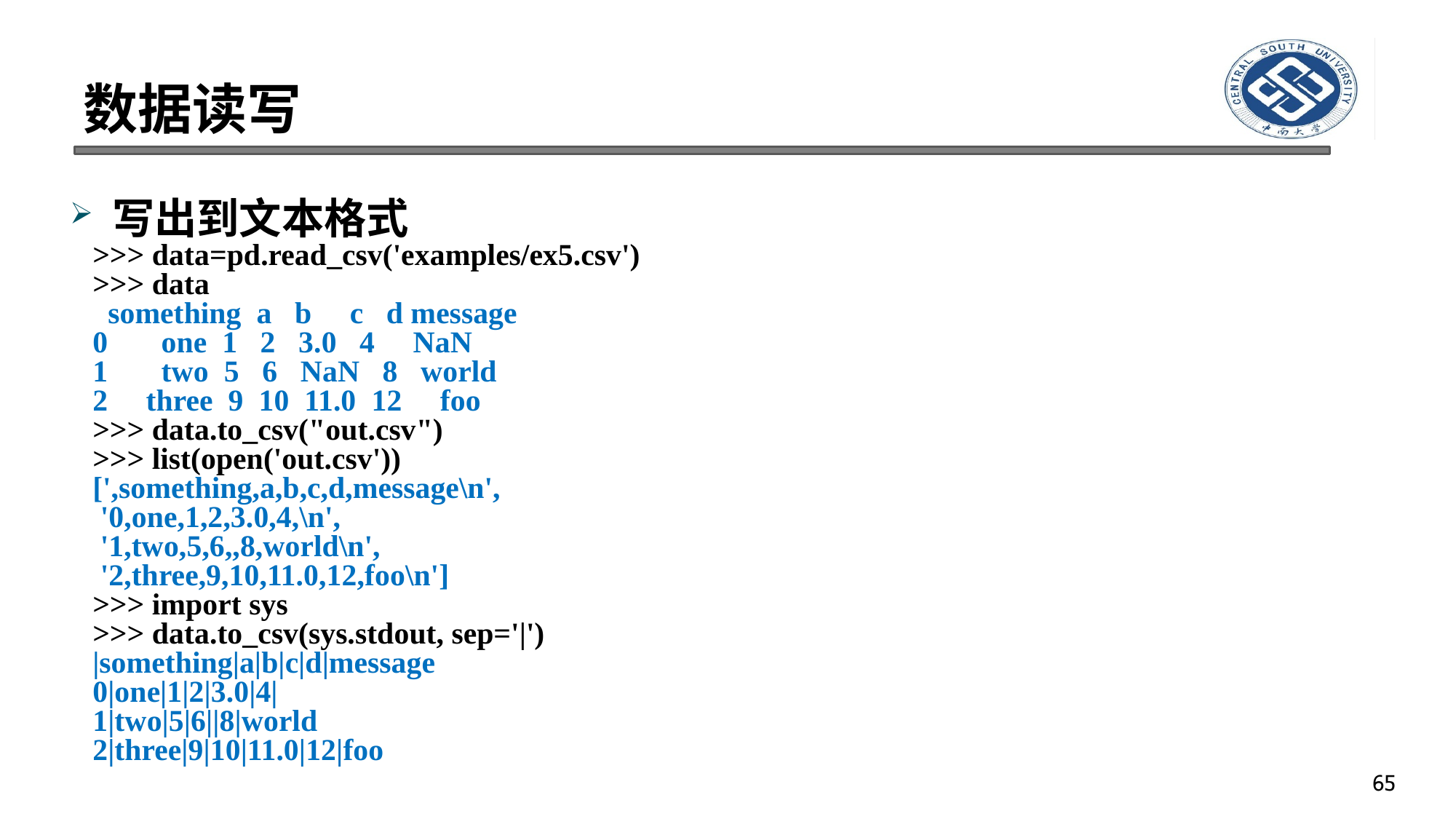

# 数据读写
写出到文本格式
>>> data=pd.read_csv('examples/ex5.csv')
>>> data
  something  a   b     c   d message
0       one  1   2   3.0   4     NaN
1       two  5   6   NaN   8   world
2     three  9  10  11.0  12     foo
>>> data.to_csv("out.csv")
>>> list(open('out.csv'))
[',something,a,b,c,d,message\n',
 '0,one,1,2,3.0,4,\n',
 '1,two,5,6,,8,world\n',
 '2,three,9,10,11.0,12,foo\n']
>>> import sys
>>> data.to_csv(sys.stdout, sep='|')
|something|a|b|c|d|message
0|one|1|2|3.0|4|
1|two|5|6||8|world
2|three|9|10|11.0|12|foo
65